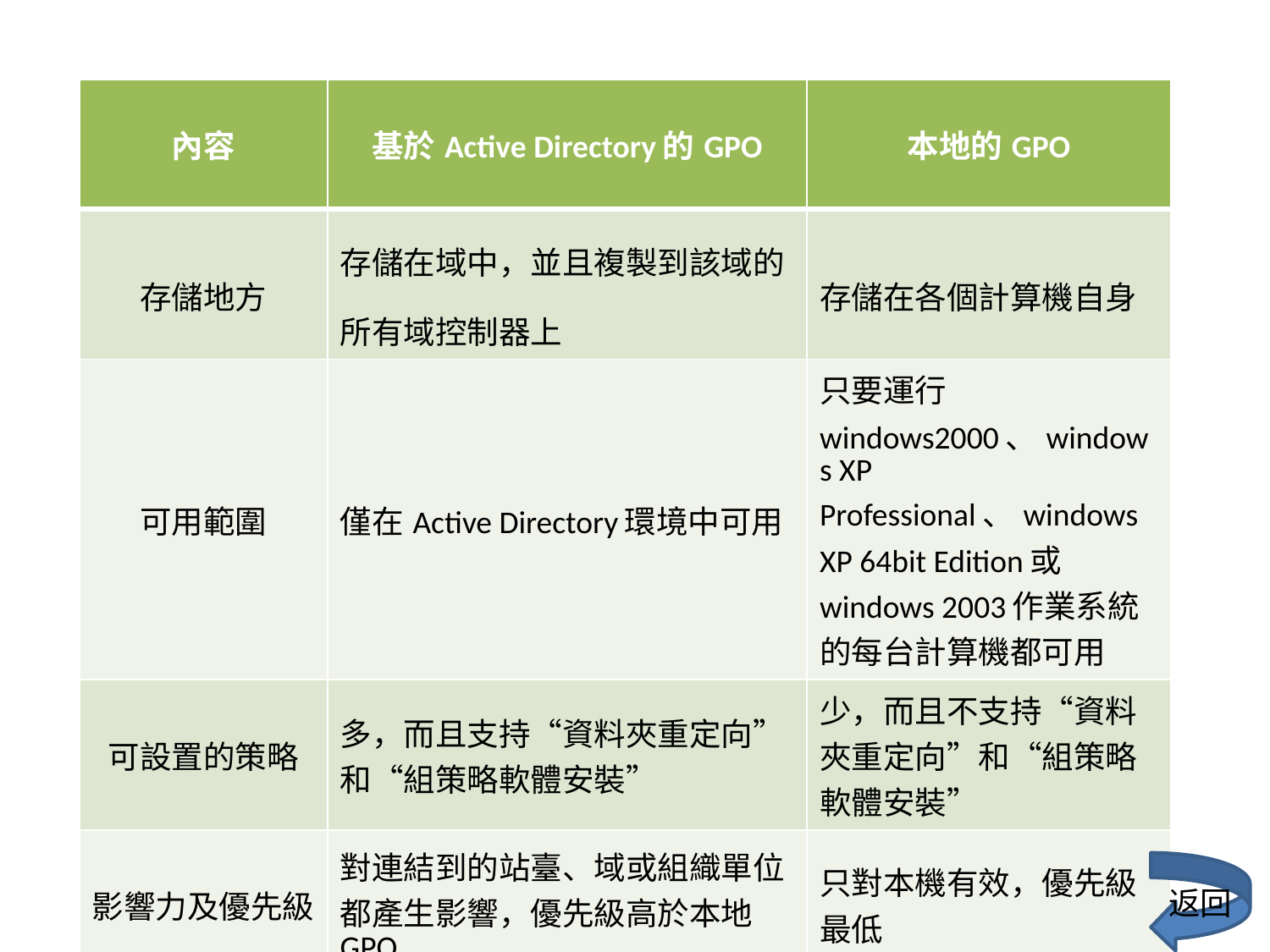

| 內容 | 基於Active Directory的GPO | 本地的GPO |
| --- | --- | --- |
| 存儲地方 | 存儲在域中，並且複製到該域的所有域控制器上 | 存儲在各個計算機自身 |
| 可用範圍 | 僅在Active Directory環境中可用 | 只要運行windows2000、windows XP Professional、windows XP 64bit Edition或windows 2003作業系統的每台計算機都可用 |
| 可設置的策略 | 多，而且支持“資料夾重定向”和“組策略軟體安裝” | 少，而且不支持“資料夾重定向”和“組策略軟體安裝” |
| 影響力及優先級 | 對連結到的站臺、域或組織單位都產生影響，優先級高於本地GPO | 只對本機有效，優先級最低 |
返回